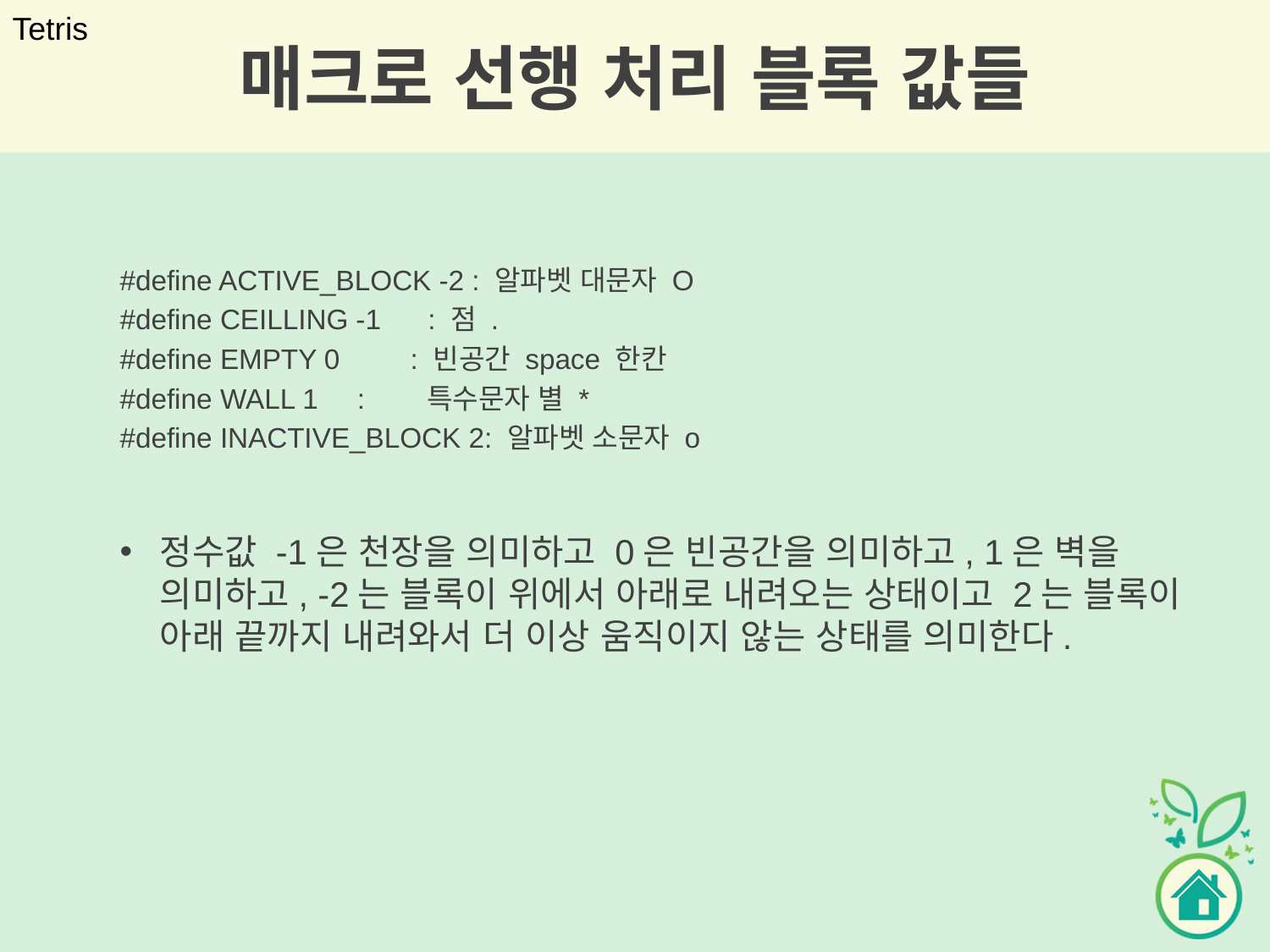

# 매크로 선행 처리 블록 값들
Tetris
#define ACTIVE_BLOCK -2 : 알파벳 대문자 O
#define CEILLING -1      : 점 .
#define EMPTY 0         : 빈공간 space 한칸
#define WALL 1     :       특수문자 별 *
#define INACTIVE_BLOCK 2: 알파벳 소문자 o

정수값 -1은 천장을 의미하고 0은 빈공간을 의미하고, 1은 벽을 의미하고, -2는 블록이 위에서 아래로 내려오는 상태이고 2는 블록이 아래 끝까지 내려와서 더 이상 움직이지 않는 상태를 의미한다.